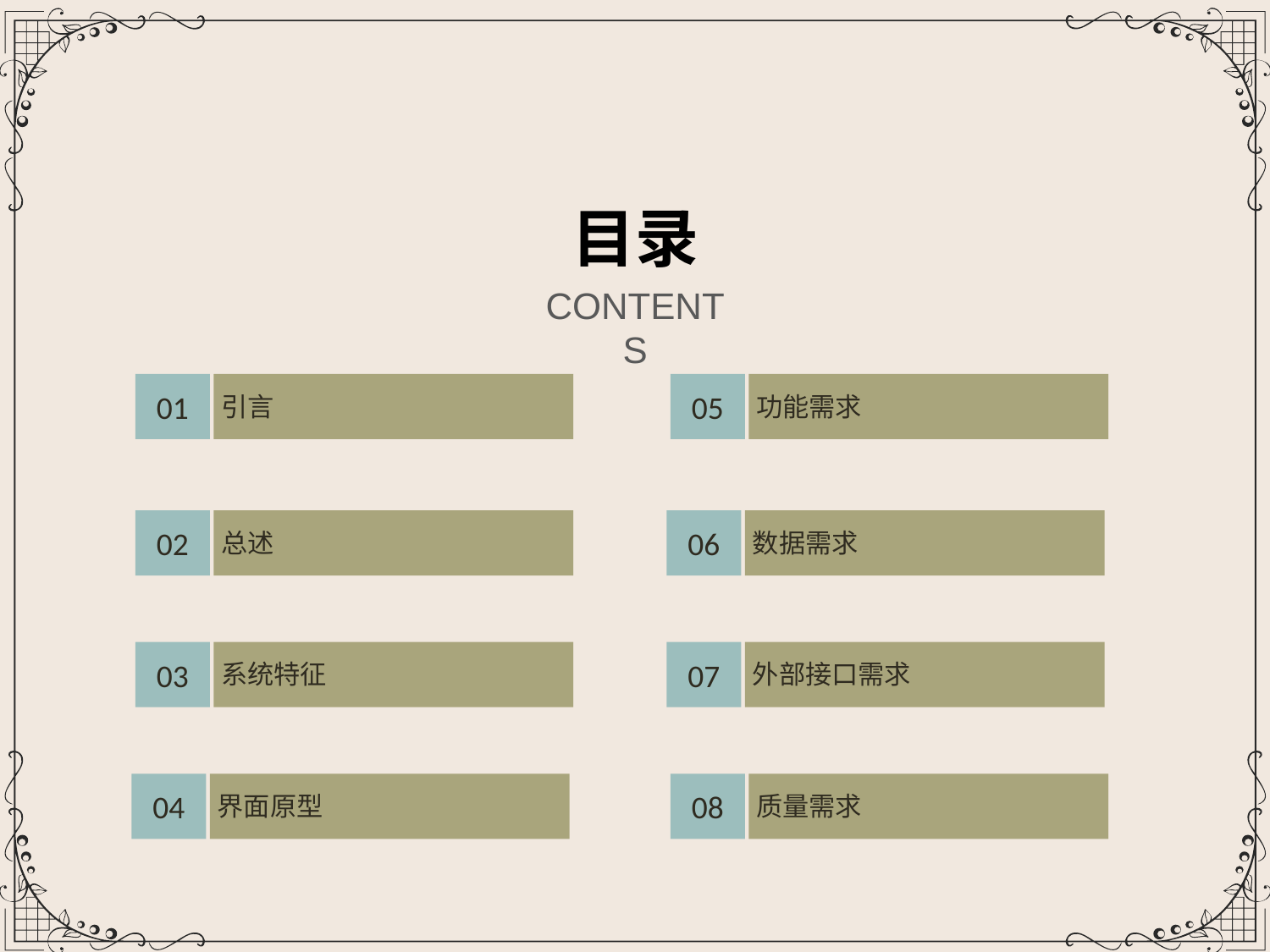

目录
CONTENTS
01
引言
05
功能需求
02
总述
06
数据需求
03
系统特征
07
外部接口需求
04
界面原型
08
质量需求